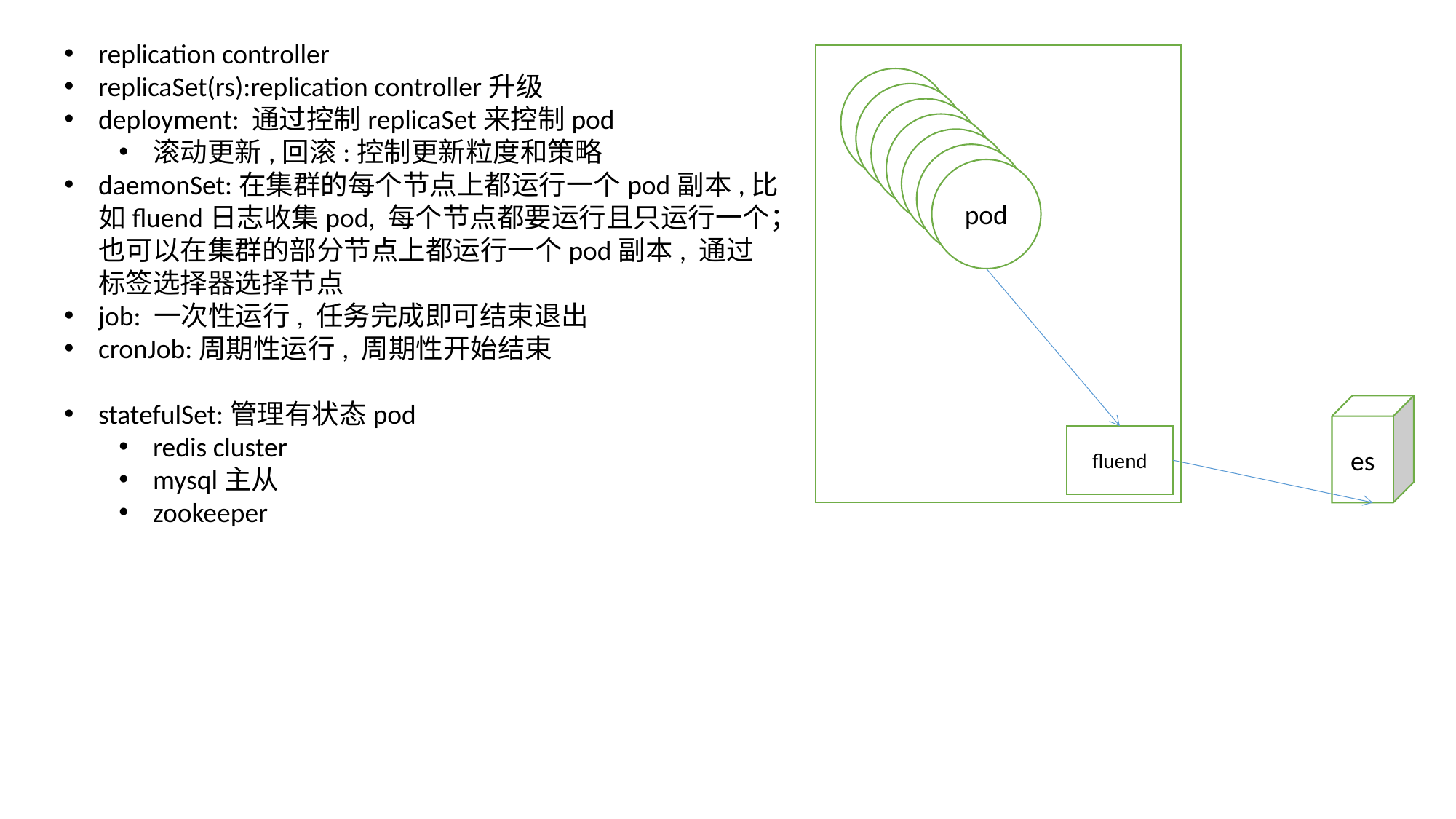

replication controller
replicaSet(rs):replication controller升级
deployment: 通过控制replicaSet来控制pod
滚动更新,回滚:控制更新粒度和策略
daemonSet:在集群的每个节点上都运行一个pod副本,比如fluend日志收集pod, 每个节点都要运行且只运行一个；也可以在集群的部分节点上都运行一个pod副本, 通过标签选择器选择节点
job: 一次性运行, 任务完成即可结束退出
cronJob:周期性运行, 周期性开始结束

statefulSet:管理有状态pod
redis cluster
mysql主从
zookeeper

pod
es
fluend